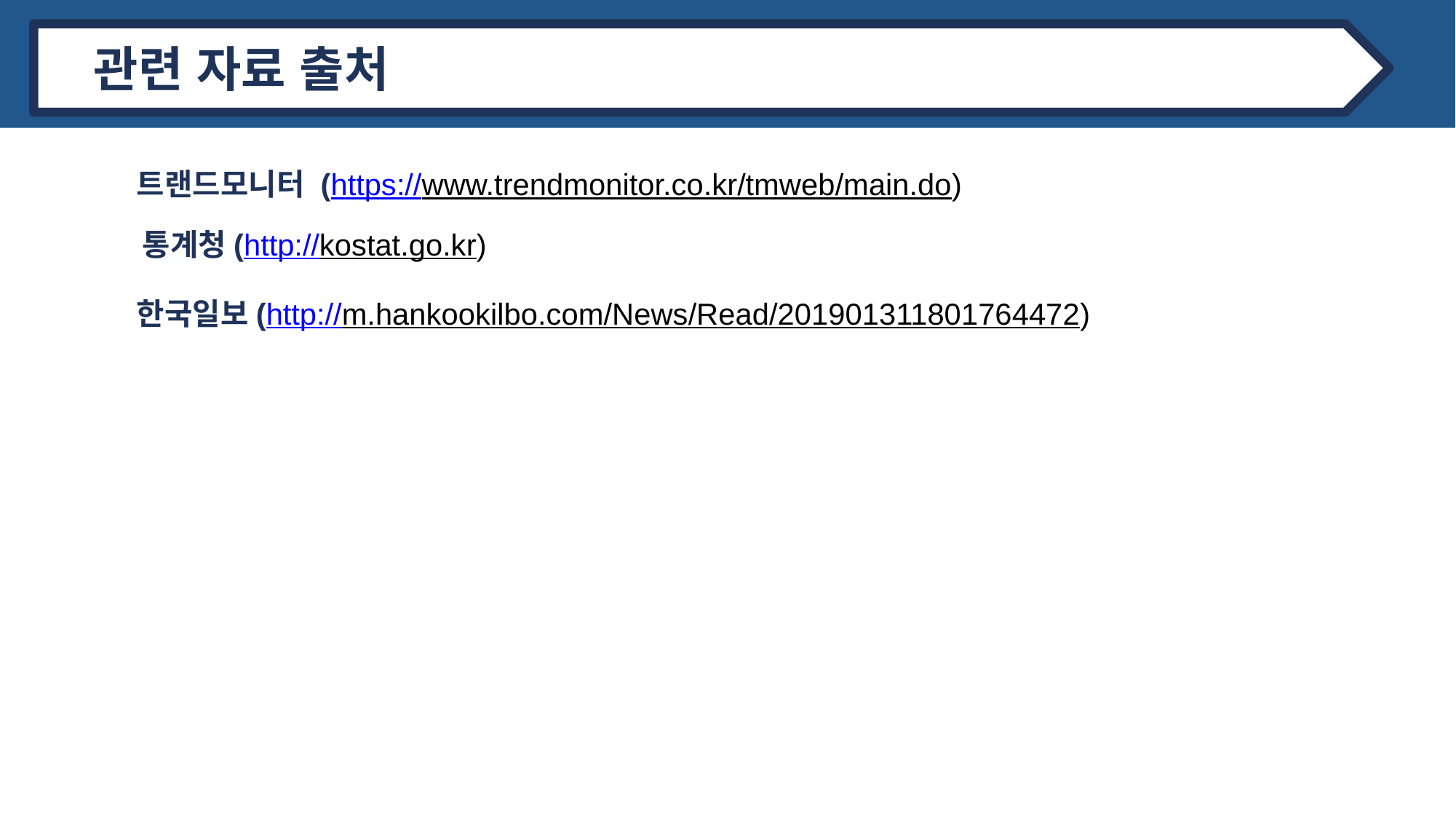

관련 자료 출처
트랜드모니터 (https://www.trendmonitor.co.kr/tmweb/main.do)
 통계청(http://kostat.go.kr)
한국일보(http://m.hankookilbo.com/News/Read/201901311801764472)